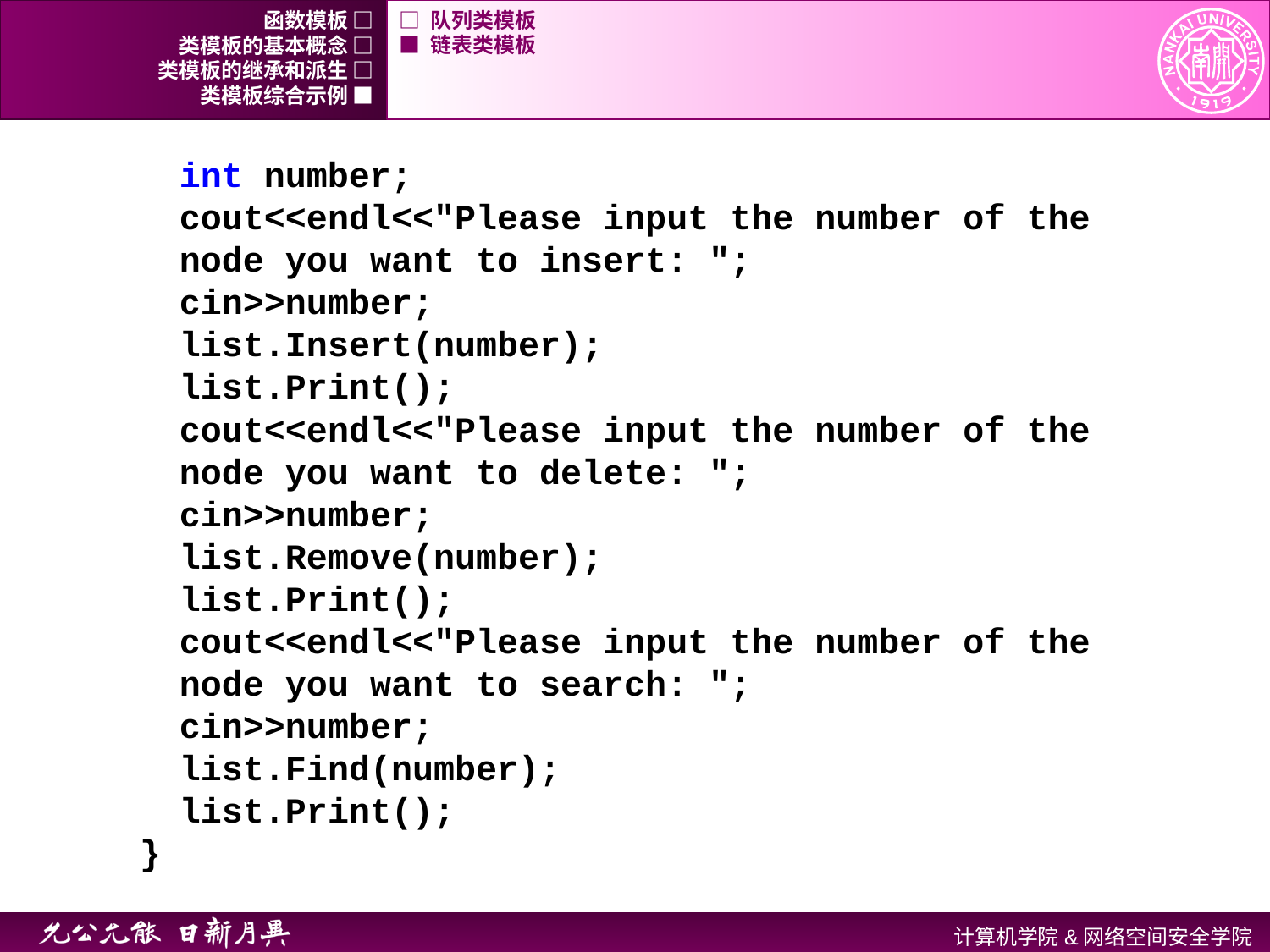

函数模板 □
□ 队列类模板
类模板的基本概念 □
■ 链表类模板
类模板的继承和派生 □

类模板综合示例 ■

	int number;
	cout<<endl<<"Please input the number of the node you want to insert: ";
	cin>>number;
	list.Insert(number);
	list.Print();
	cout<<endl<<"Please input the number of the node you want to delete: ";
	cin>>number;
	list.Remove(number);
	list.Print();
	cout<<endl<<"Please input the number of the node you want to search: ";
	cin>>number;
	list.Find(number);
	list.Print();
}